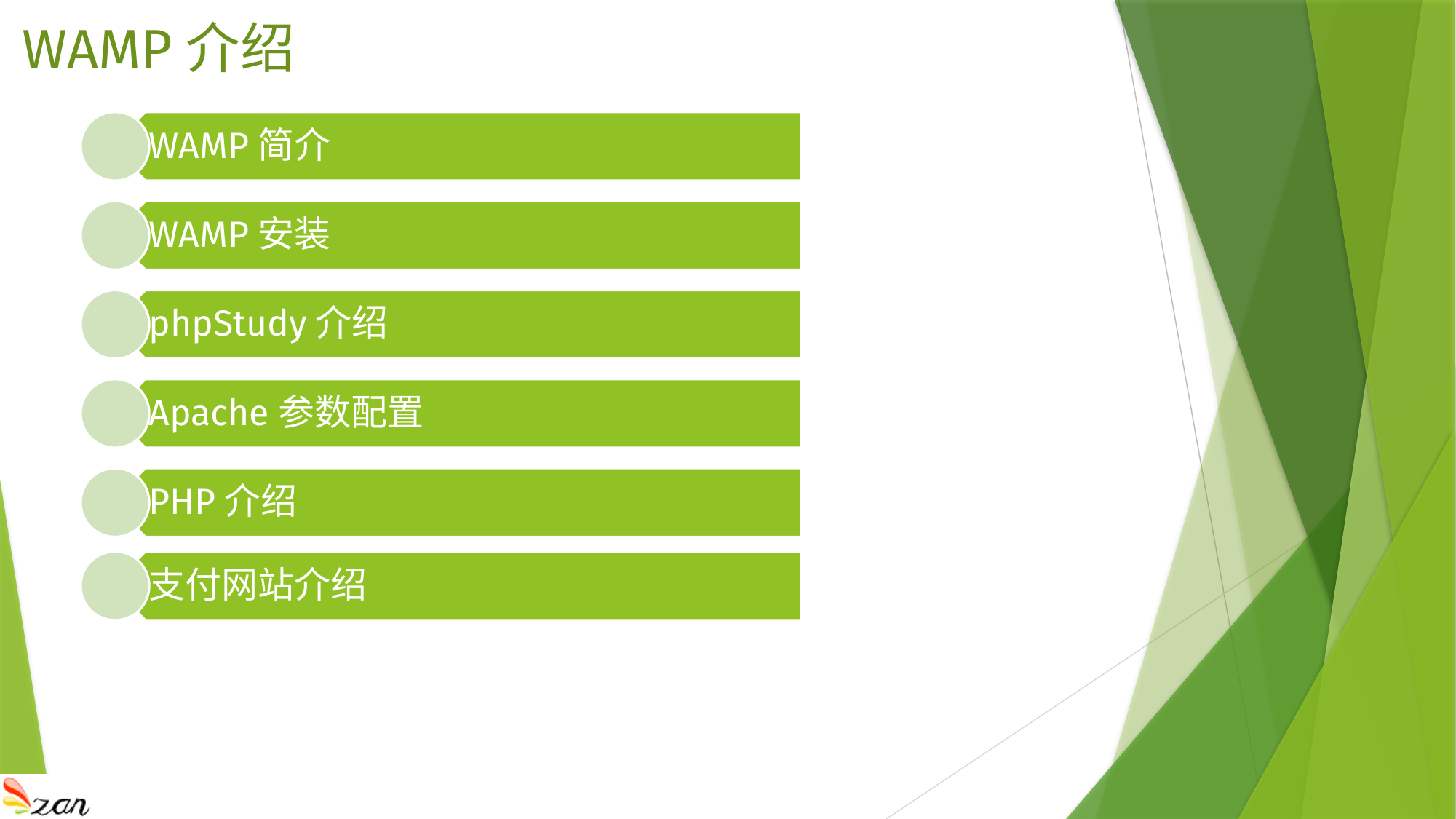

# WAMP介绍
WAMP简介
WAMP安装
phpStudy介绍
Apache参数配置
PHP介绍
支付网站介绍